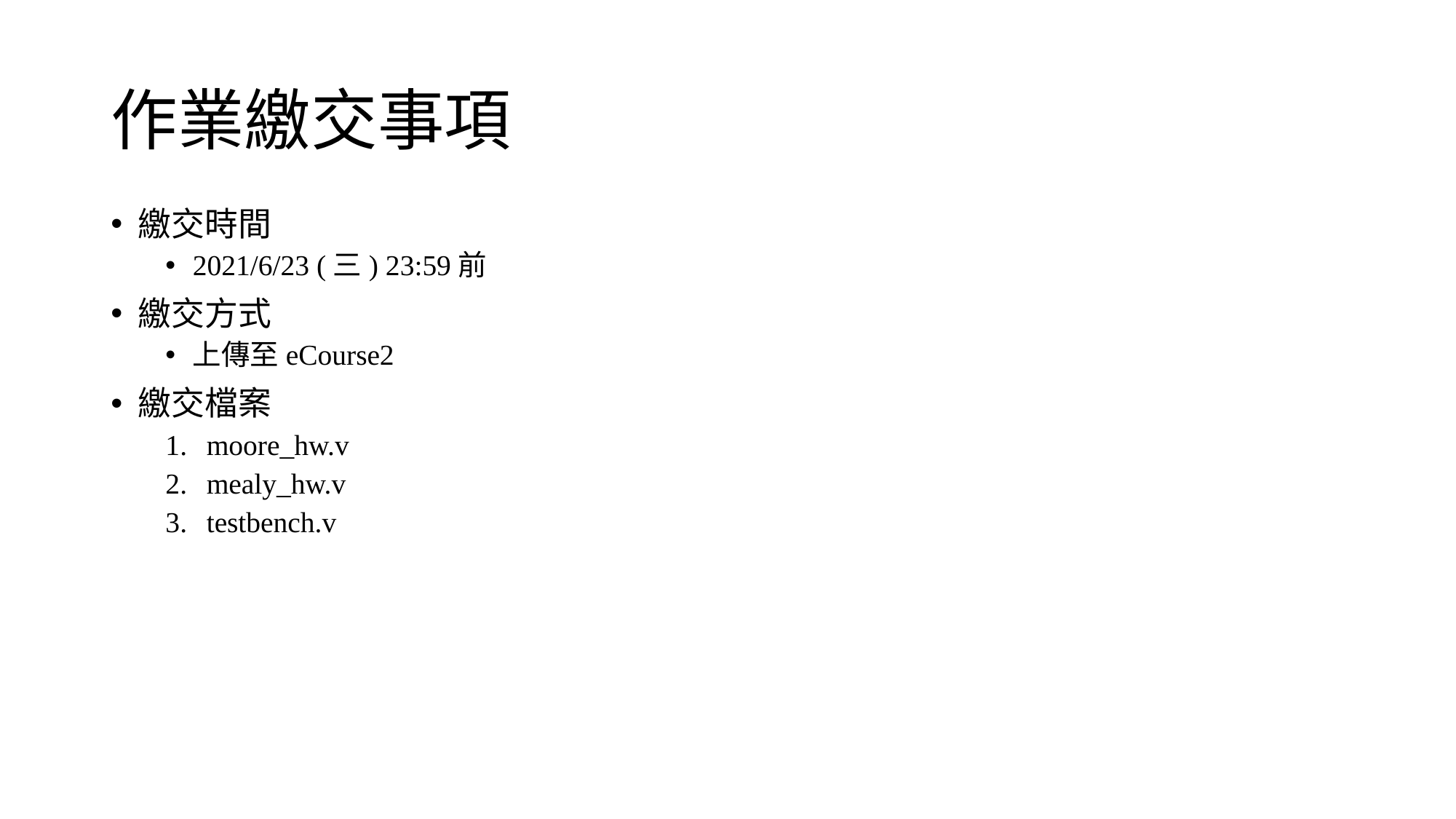

# 作業繳交事項
繳交時間
2021/6/23 (三) 23:59前
繳交方式
上傳至eCourse2
繳交檔案
moore_hw.v
mealy_hw.v
testbench.v